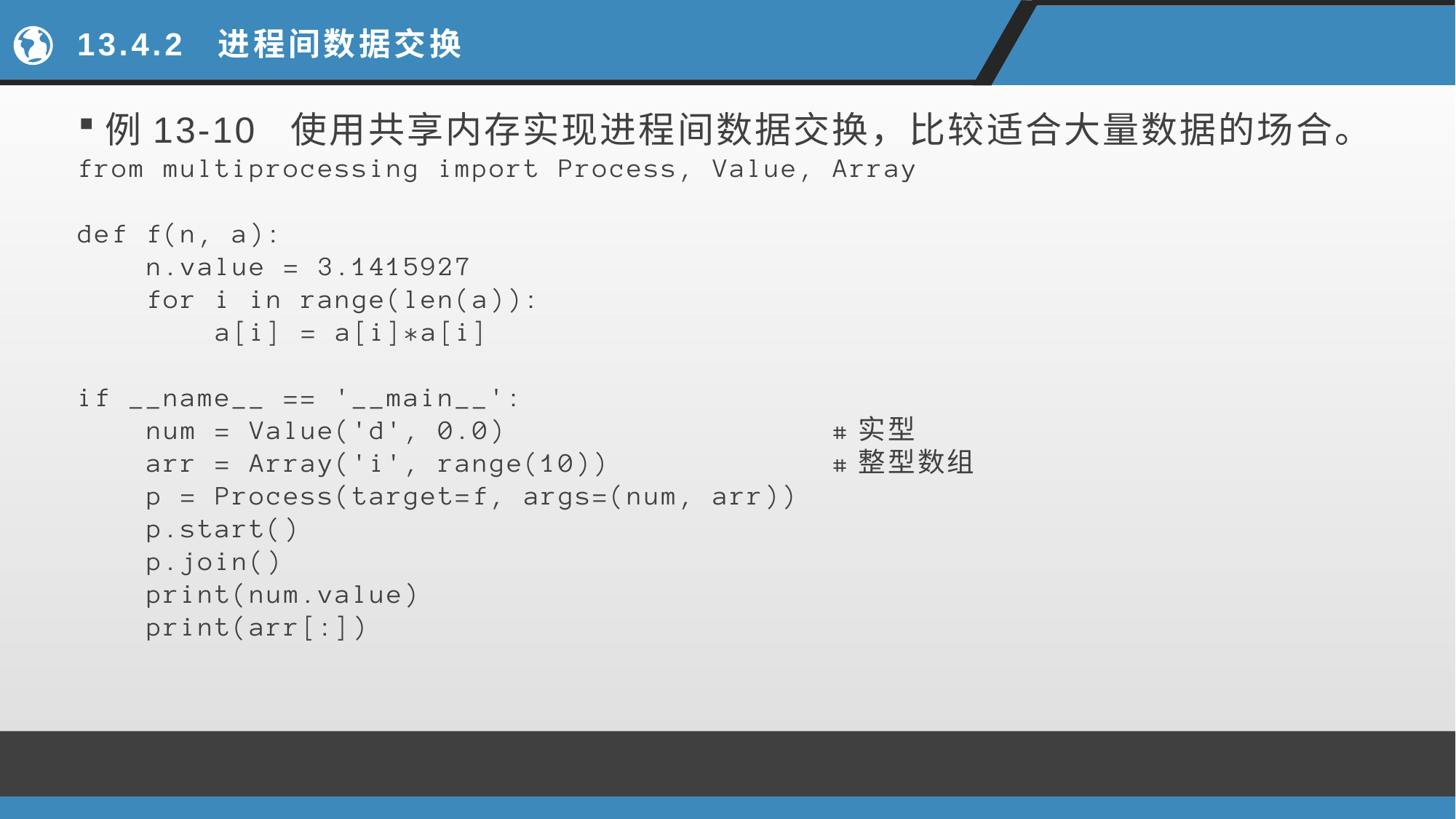

# 13.4.2  进程间数据交换

例13-10  使用共享内存实现进程间数据交换，比较适合大量数据的场合。
from multiprocessing import Process, Value, Array

def f(n, a):
    n.value = 3.1415927
    for i in range(len(a)):
        a[i] = a[i]*a[i]

if __name__ == '__main__':
    num = Value('d', 0.0)                   #实型
    arr = Array('i', range(10))             #整型数组
    p = Process(target=f, args=(num, arr))
    p.start()
    p.join()
    print(num.value)
    print(arr[:])